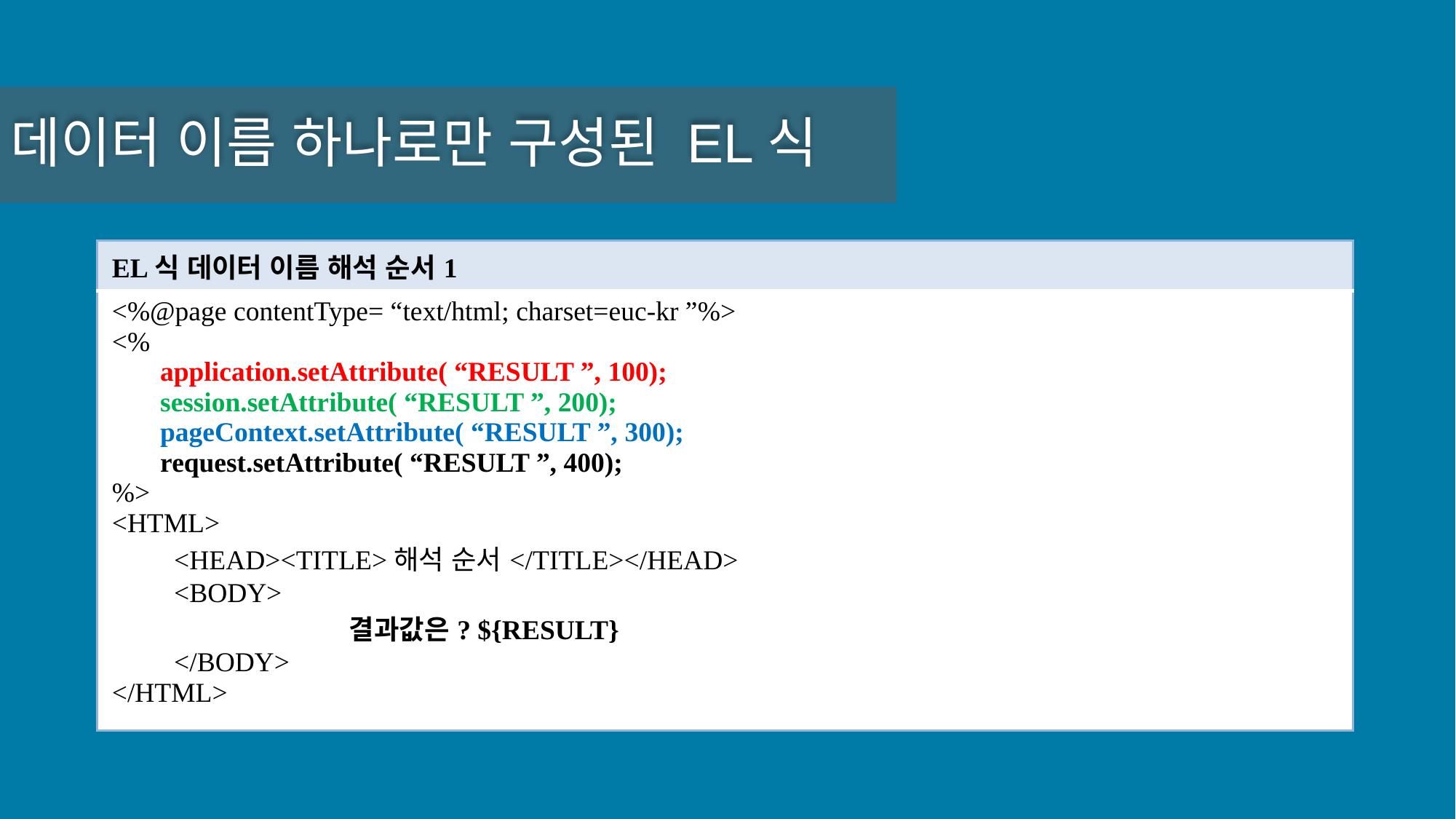

데이터 이름 하나로만 구성된 EL식
| EL식 데이터 이름 해석 순서1 |
| --- |
| <%@page contentType= “text/html; charset=euc-kr ”%> <% application.setAttribute( “RESULT ”, 100); session.setAttribute( “RESULT ”, 200); pageContext.setAttribute( “RESULT ”, 300); request.setAttribute( “RESULT ”, 400); %> <HTML> <HEAD><TITLE>해석 순서</TITLE></HEAD> <BODY> 결과값은? ${RESULT} </BODY> </HTML> |